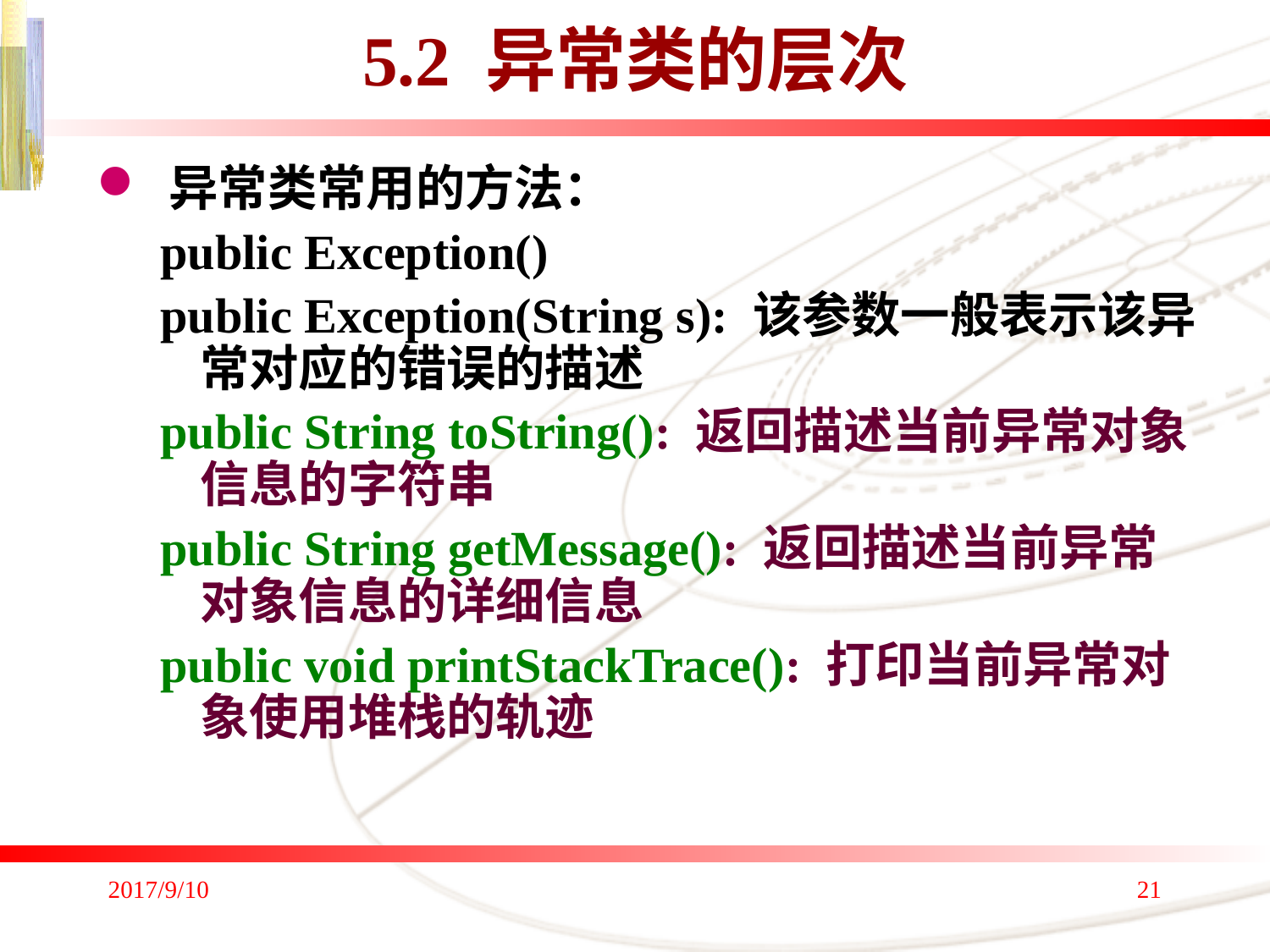

# 5.2 异常类的层次
 异常类常用的方法：
public Exception()
public Exception(String s): 该参数一般表示该异常对应的错误的描述
public String toString(): 返回描述当前异常对象信息的字符串
public String getMessage(): 返回描述当前异常对象信息的详细信息
public void printStackTrace(): 打印当前异常对象使用堆栈的轨迹

2017/9/10
21